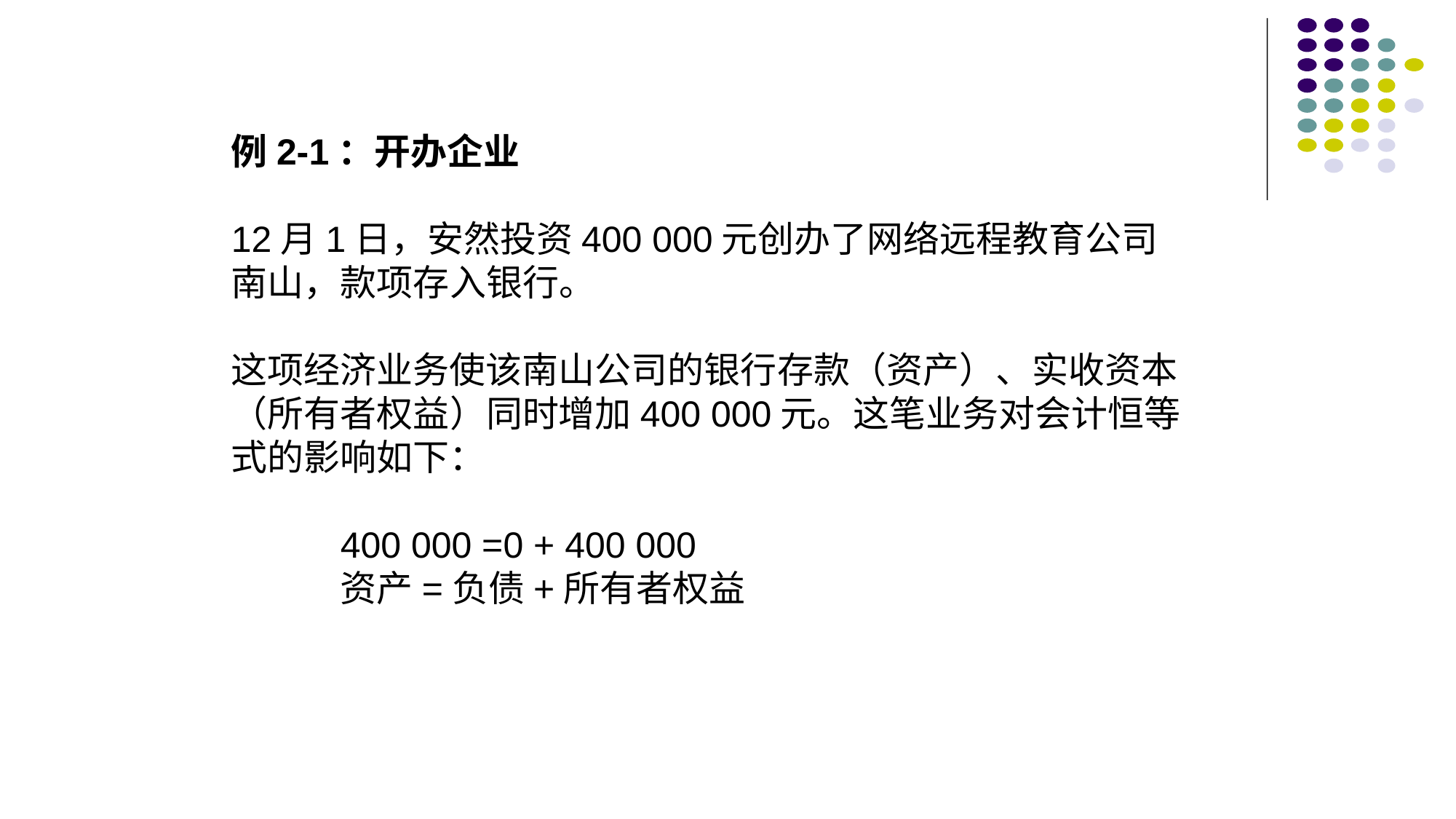

例2-1：开办企业

12月1日，安然投资400 000元创办了网络远程教育公司南山，款项存入银行。

这项经济业务使该南山公司的银行存款（资产）、实收资本（所有者权益）同时增加400 000元。这笔业务对会计恒等式的影响如下：

	400 000 =0 + 400 000
	资产=负债+所有者权益